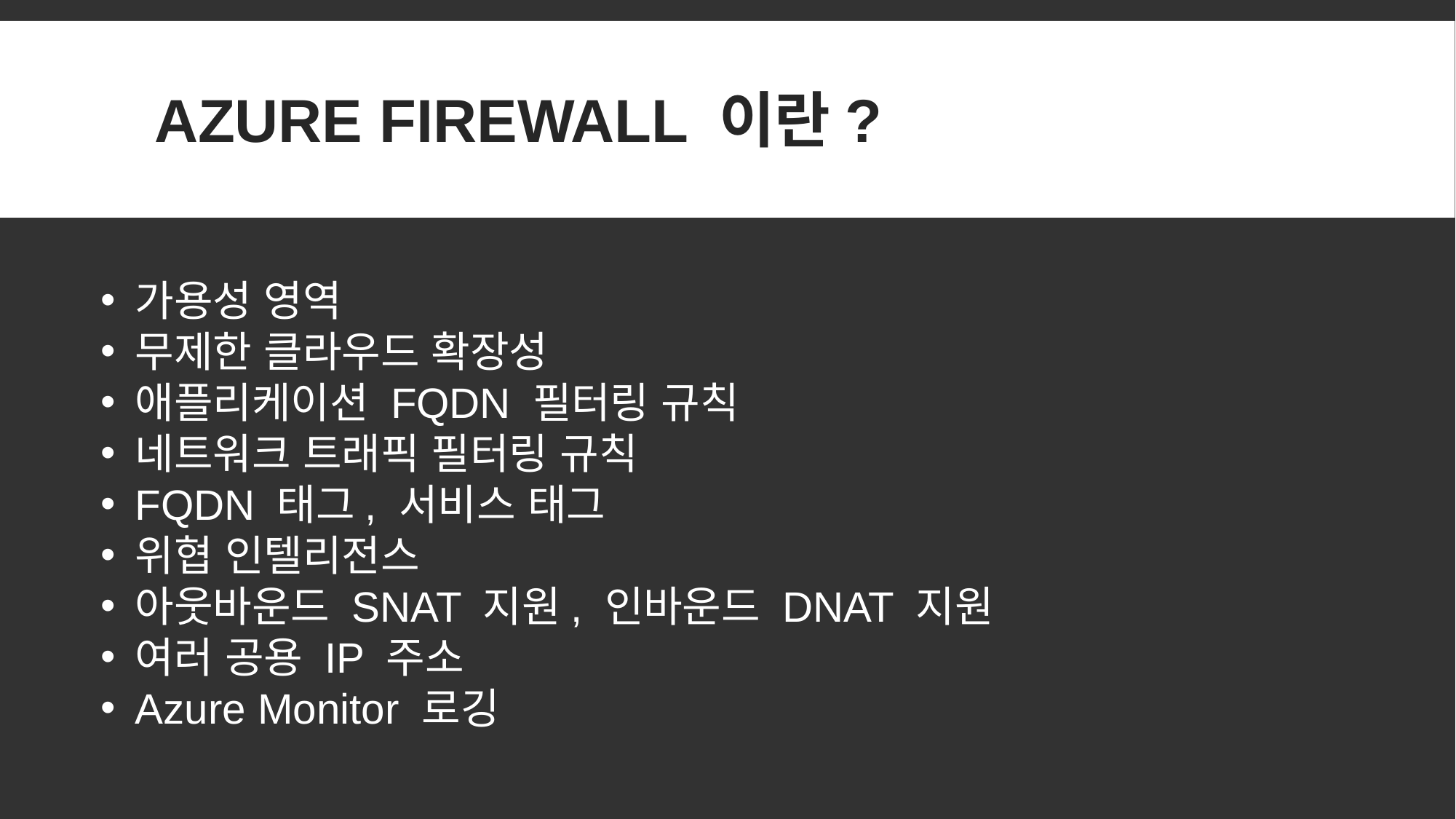

# Azure Firewall 이란?
가용성 영역
무제한 클라우드 확장성
애플리케이션 FQDN 필터링 규칙
네트워크 트래픽 필터링 규칙
FQDN 태그, 서비스 태그
위협 인텔리전스
아웃바운드 SNAT 지원, 인바운드 DNAT 지원
여러 공용 IP 주소
Azure Monitor 로깅